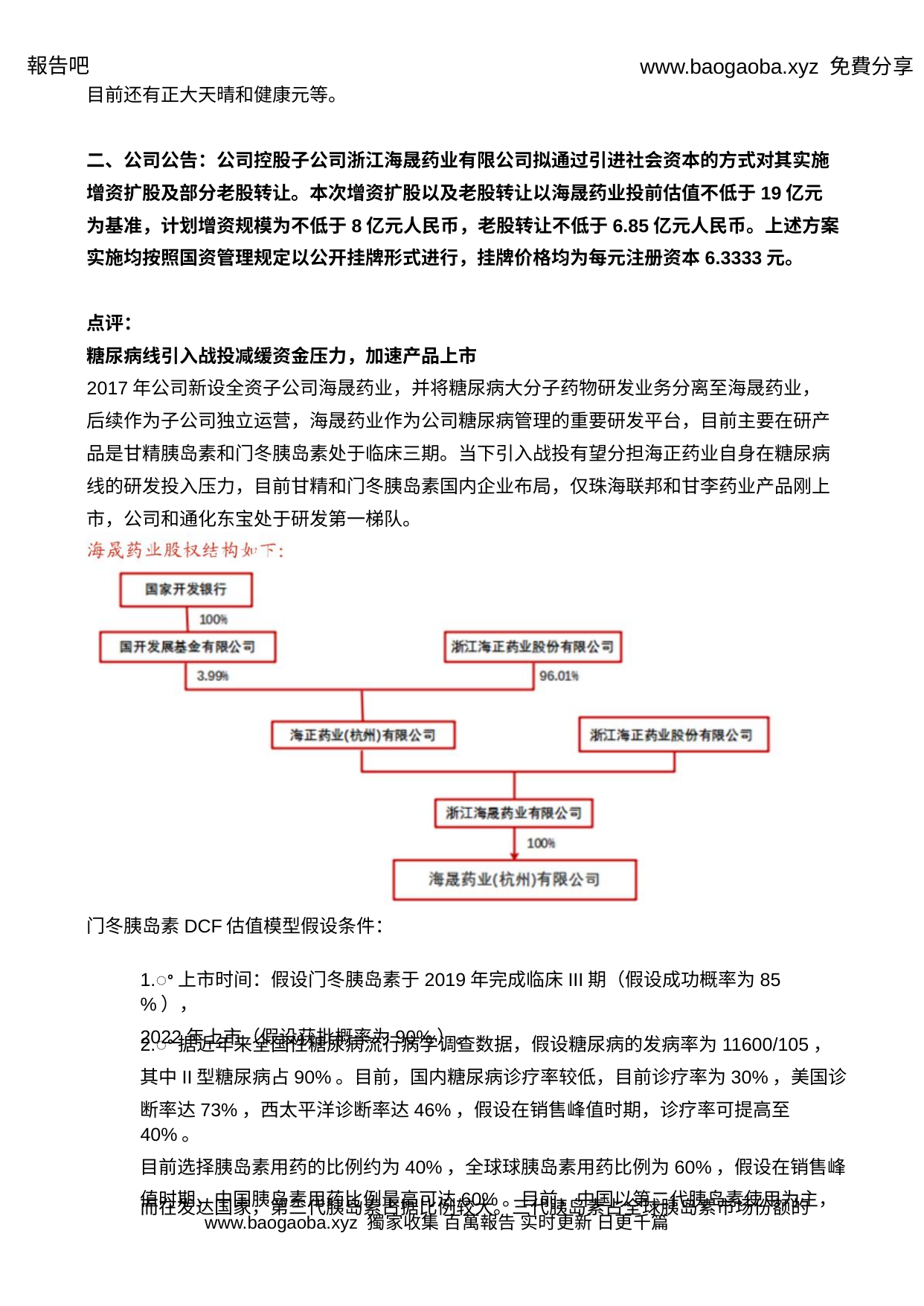

報告吧
www.baogaoba.xyz 免費分享
目前还有正大天晴和健康元等。
二、公司公告：公司控股子公司浙江海晟药业有限公司拟通过引进社会资本的方式对其实施
增资扩股及部分老股转让。本次增资扩股以及老股转让以海晟药业投前估值不低于19亿元
为基准，计划增资规模为不低于8亿元人民币，老股转让不低于6.85亿元人民币。上述方案
实施均按照国资管理规定以公开挂牌形式进行，挂牌价格均为每元注册资本6.3333元。
点评：
糖尿病线引入战投减缓资金压力，加速产品上市
2017年公司新设全资子公司海晟药业，并将糖尿病大分子药物研发业务分离至海晟药业，
后续作为子公司独立运营，海晟药业作为公司糖尿病管理的重要研发平台，目前主要在研产
品是甘精胰岛素和门冬胰岛素处于临床三期。当下引入战投有望分担海正药业自身在糖尿病
线的研发投入压力，目前甘精和门冬胰岛素国内企业布局，仅珠海联邦和甘李药业产品刚上
市，公司和通化东宝处于研发第一梯队。
门冬胰岛素DCF估值模型假设条件：
1.ꢀ上市时间：假设门冬胰岛素于2019年完成临床III期（假设成功概率为85%），
2022年上市（假设获批概率为90%）。
2.ꢀ据近年来全国性糖尿病流行病学调查数据，假设糖尿病的发病率为11600/105，
其中II型糖尿病占90%。目前，国内糖尿病诊疗率较低，目前诊疗率为30%，美国诊
断率达73%，西太平洋诊断率达46%，假设在销售峰值时期，诊疗率可提高至40%。
目前选择胰岛素用药的比例约为40%，全球球胰岛素用药比例为60%，假设在销售峰
值时期，中国胰岛素用药比例最高可达60%。目前，中国以第二代胰岛素使用为主，
而在发达国家，第三代胰岛素占据比例较大。三代胰岛素占全球胰岛素市场份额的
www.baogaoba.xyz 獨家收集 百萬報告 实时更新 日更千篇